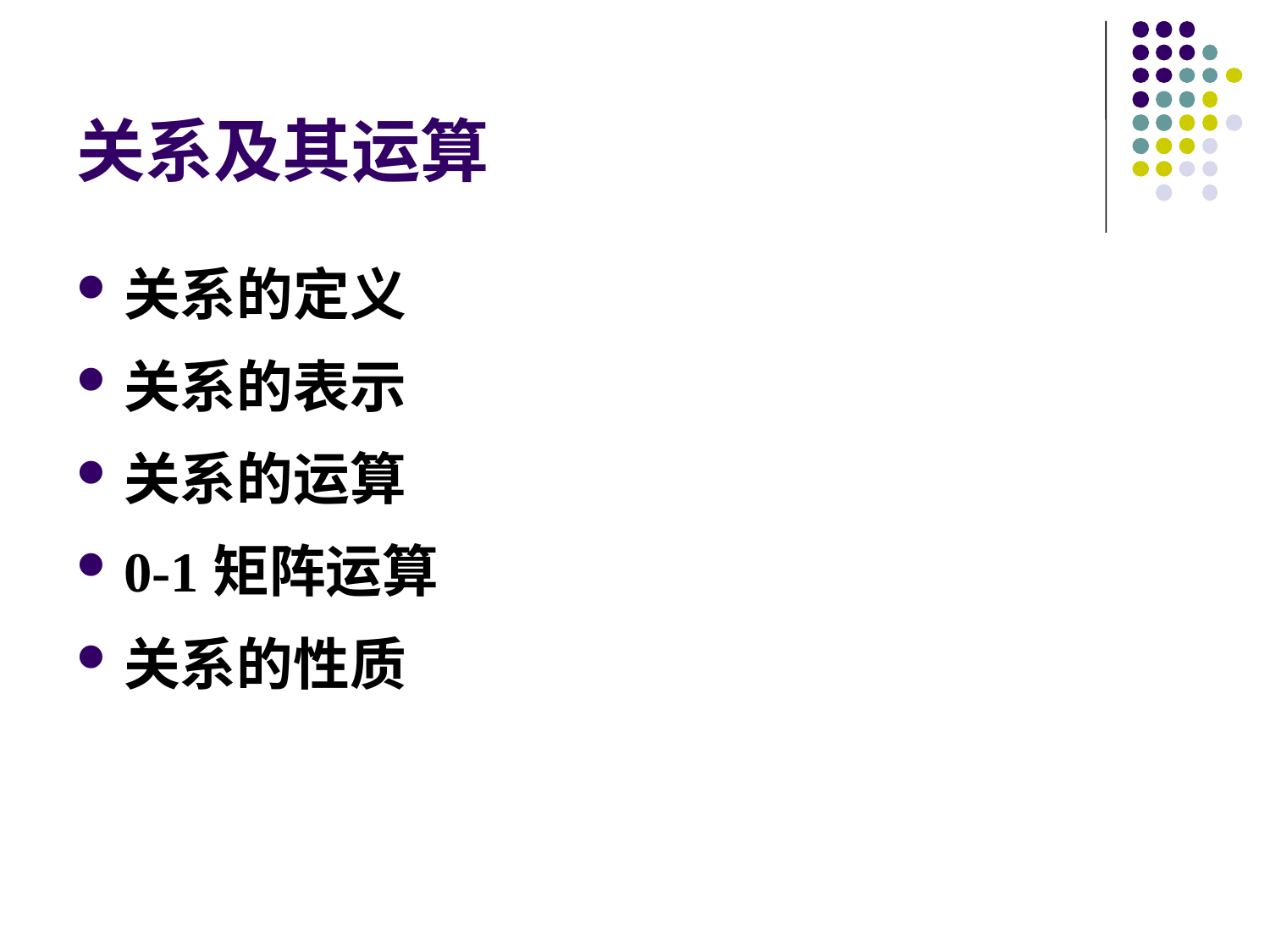

# 关系及其运算
关系的定义
关系的表示
关系的运算
0-1矩阵运算
关系的性质